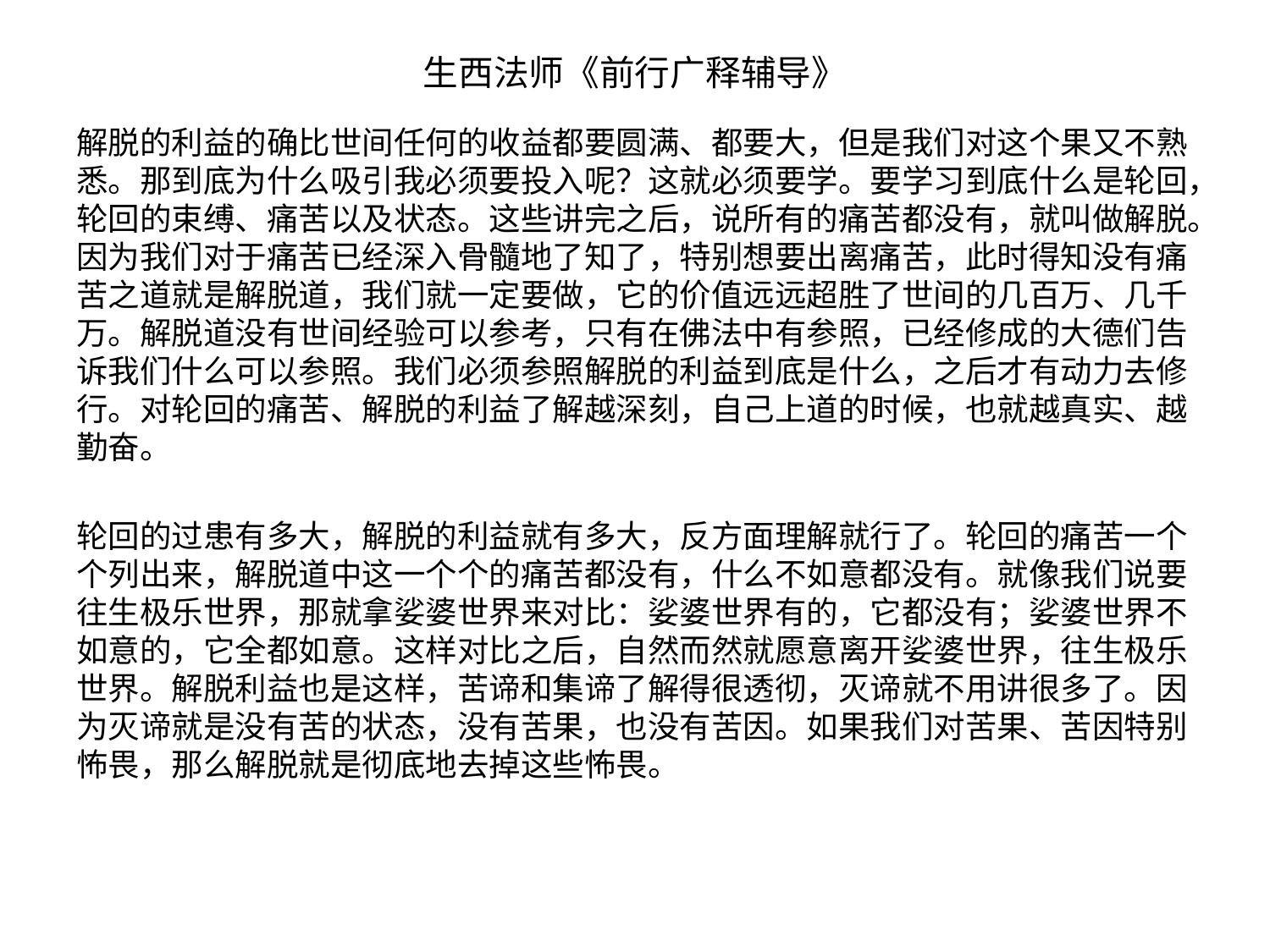

# 生西法师《前行广释辅导》
解脱的利益的确比世间任何的收益都要圆满、都要大，但是我们对这个果又不熟悉。那到底为什么吸引我必须要投入呢？这就必须要学。要学习到底什么是轮回，轮回的束缚、痛苦以及状态。这些讲完之后，说所有的痛苦都没有，就叫做解脱。因为我们对于痛苦已经深入骨髓地了知了，特别想要出离痛苦，此时得知没有痛苦之道就是解脱道，我们就一定要做，它的价值远远超胜了世间的几百万、几千万。解脱道没有世间经验可以参考，只有在佛法中有参照，已经修成的大德们告诉我们什么可以参照。我们必须参照解脱的利益到底是什么，之后才有动力去修行。对轮回的痛苦、解脱的利益了解越深刻，自己上道的时候，也就越真实、越勤奋。

轮回的过患有多大，解脱的利益就有多大，反方面理解就行了。轮回的痛苦一个个列出来，解脱道中这一个个的痛苦都没有，什么不如意都没有。就像我们说要往生极乐世界，那就拿娑婆世界来对比：娑婆世界有的，它都没有；娑婆世界不如意的，它全都如意。这样对比之后，自然而然就愿意离开娑婆世界，往生极乐世界。解脱利益也是这样，苦谛和集谛了解得很透彻，灭谛就不用讲很多了。因为灭谛就是没有苦的状态，没有苦果，也没有苦因。如果我们对苦果、苦因特别怖畏，那么解脱就是彻底地去掉这些怖畏。